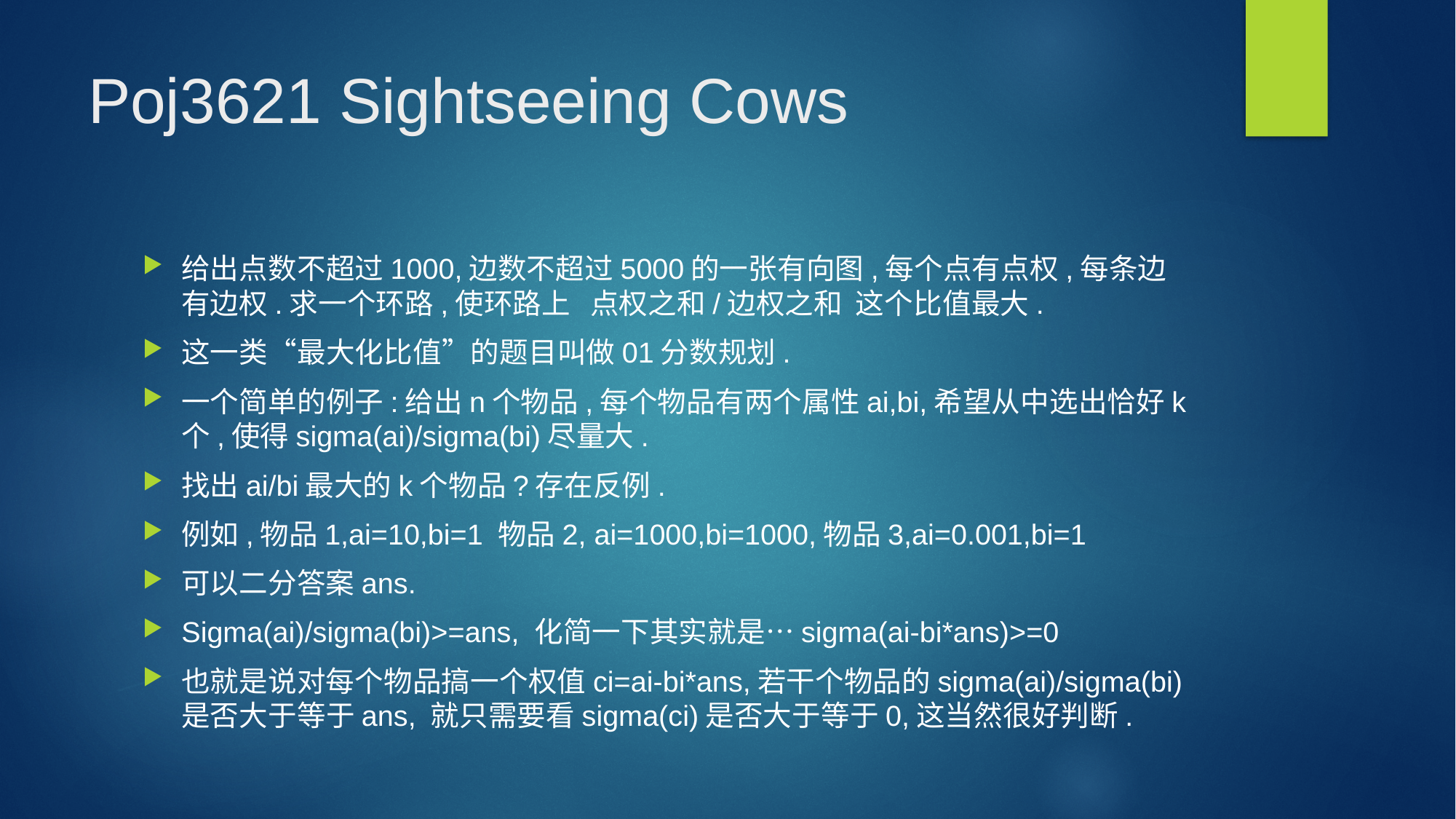

# Poj3621 Sightseeing Cows
给出点数不超过1000,边数不超过5000的一张有向图,每个点有点权,每条边有边权.求一个环路,使环路上   点权之和/边权之和  这个比值最大.
这一类“最大化比值”的题目叫做01分数规划.
一个简单的例子:给出n个物品,每个物品有两个属性ai,bi,希望从中选出恰好k个,使得sigma(ai)/sigma(bi)尽量大.
找出ai/bi最大的k个物品?存在反例.
例如,物品1,ai=10,bi=1 物品2, ai=1000,bi=1000,物品3,ai=0.001,bi=1
可以二分答案ans.
Sigma(ai)/sigma(bi)>=ans, 化简一下其实就是…sigma(ai-bi*ans)>=0
也就是说对每个物品搞一个权值ci=ai-bi*ans,若干个物品的sigma(ai)/sigma(bi)是否大于等于ans, 就只需要看sigma(ci)是否大于等于0,这当然很好判断.